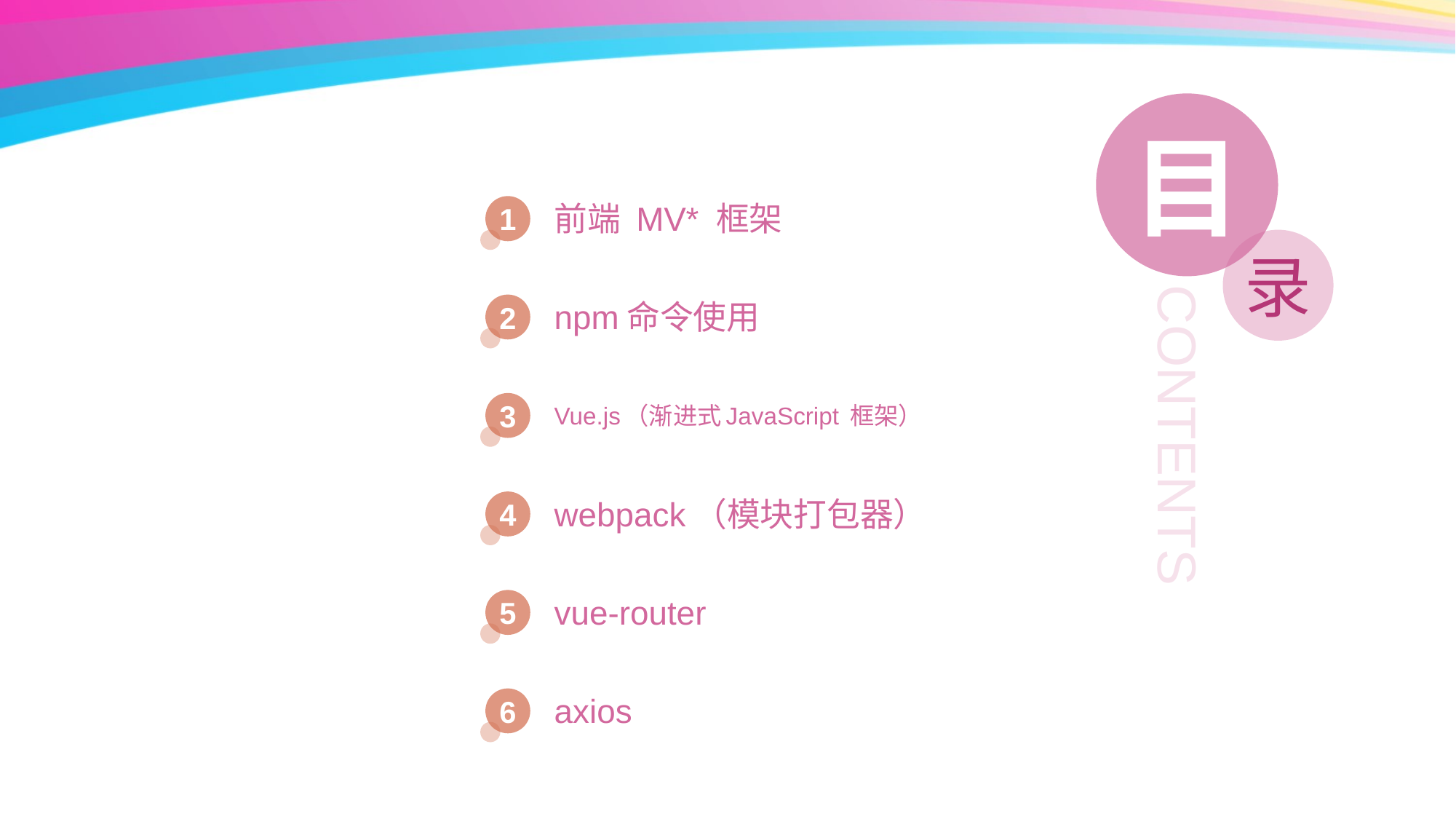

目
前端 MV* 框架
1

录
CONTENTS
npm命令使用
2

Vue.js（渐进式JavaScript 框架）
3

webpack（模块打包器）
4

vue-router
5

axios
6